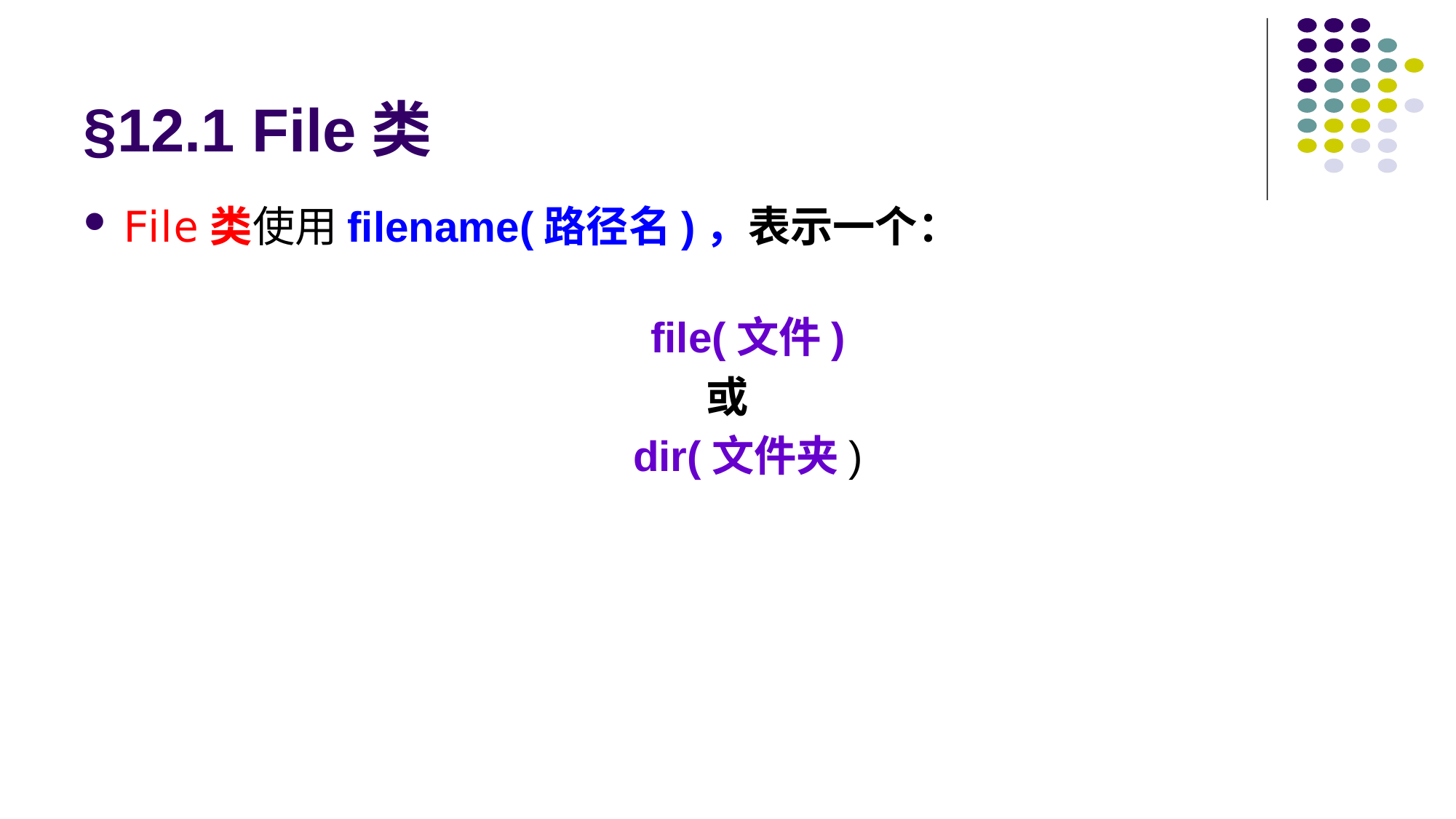

# §12.1 File类
File类使用filename(路径名)，表示一个：

file(文件)
或
dir(文件夹)

9